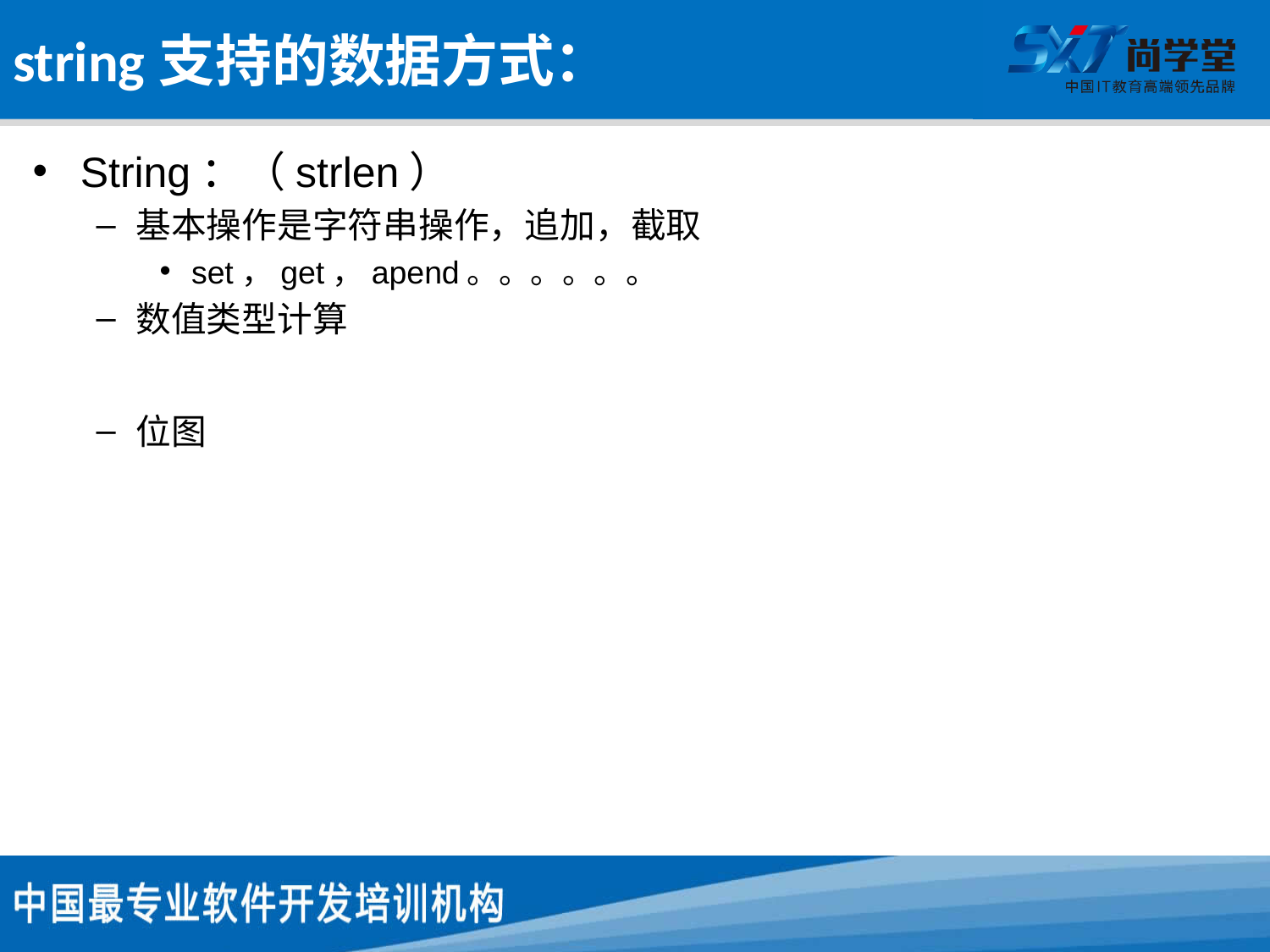

# string支持的数据方式：
String：（strlen）
基本操作是字符串操作，追加，截取
set，get，apend。。。。。。
数值类型计算

位图